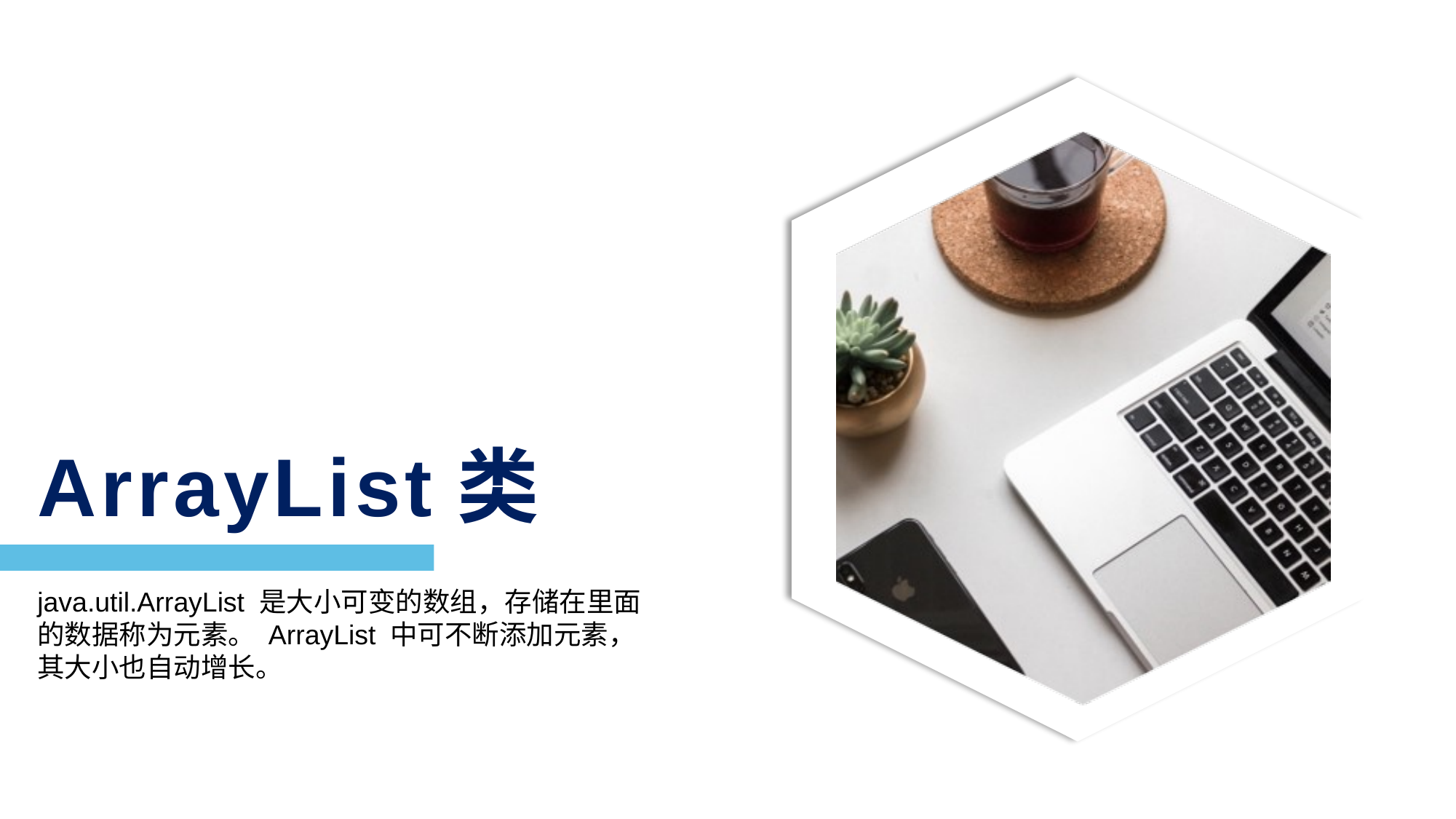

# ArrayList类
java.util.ArrayList 是大小可变的数组，存储在里面的数据称为元素。 ArrayList 中可不断添加元素，其大小也自动增长。